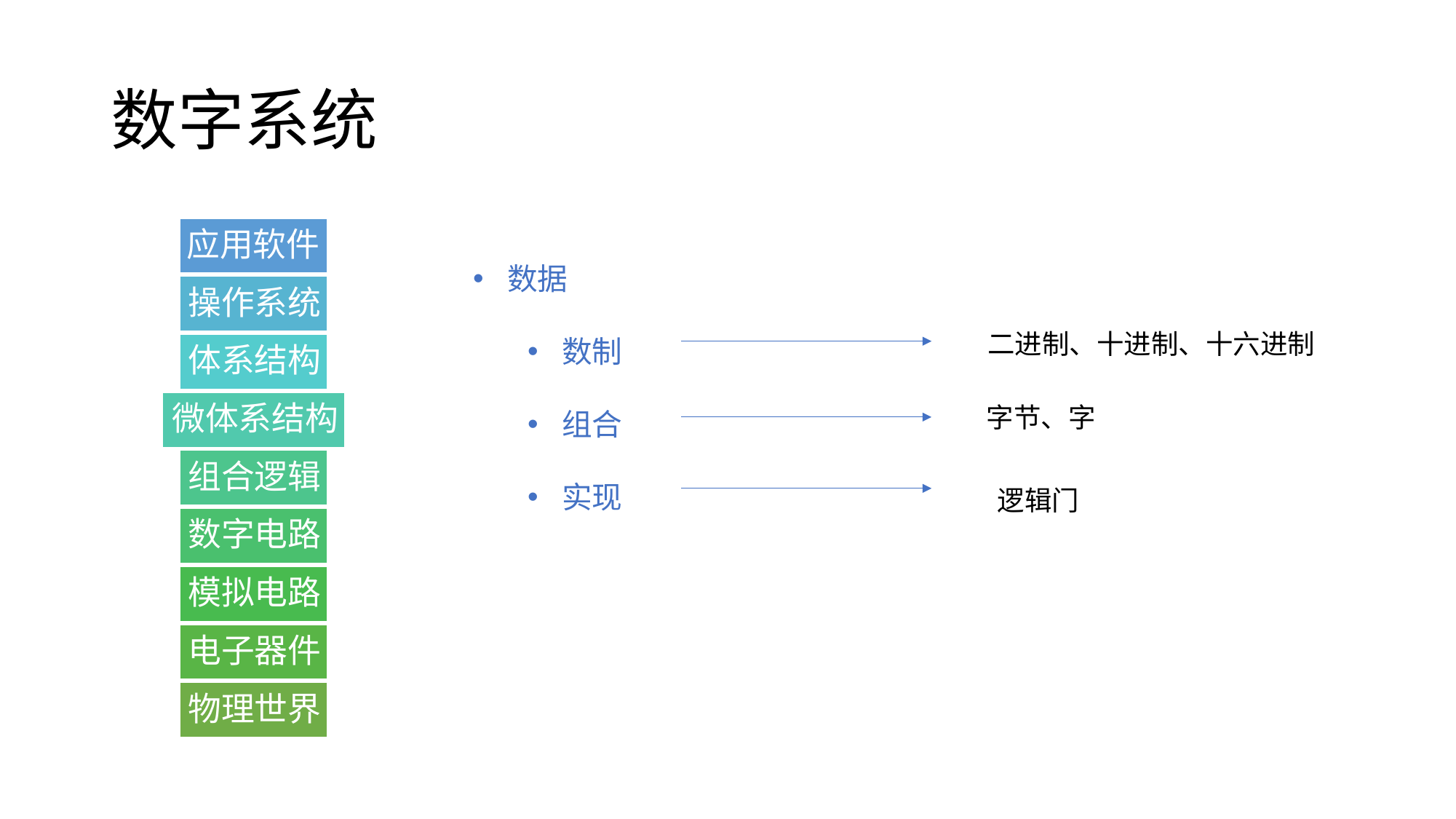

# 数字系统
应用软件
操作系统
体系结构
微体系结构
组合逻辑
数字电路
模拟电路
电子器件
物理世界
数据
数制
组合
实现
二进制、十进制、十六进制
字节、字
逻辑门